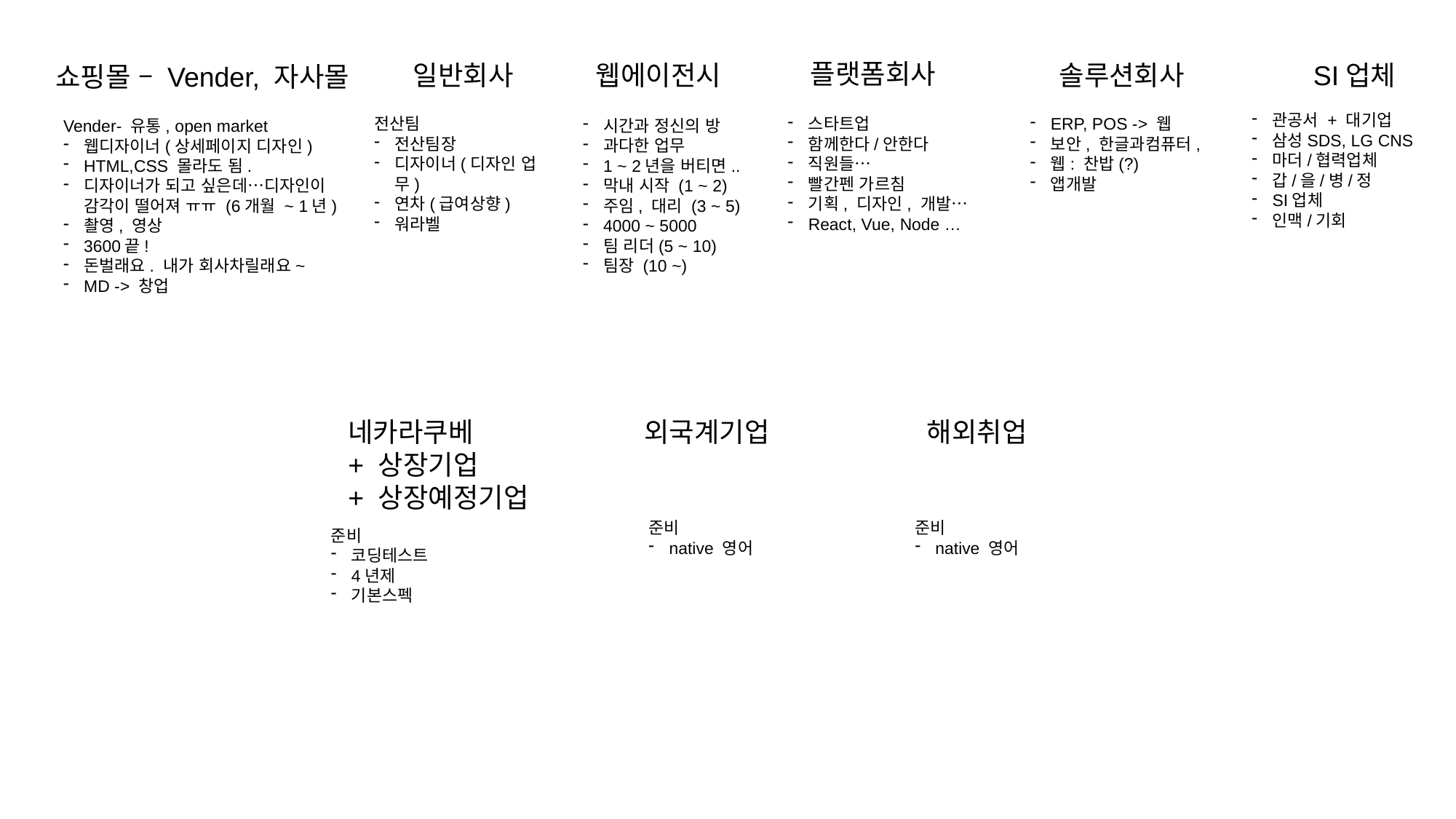

플랫폼회사
일반회사
웹에이전시
솔루션회사
SI업체
쇼핑몰 – Vender, 자사몰
관공서 + 대기업
삼성SDS, LG CNS
마더/협력업체
갑/을/병/정
SI업체
인맥/기회
전산팀
전산팀장
디자이너(디자인 업무)
연차(급여상향)
워라벨
스타트업
함께한다/안한다
직원들…
빨간펜 가르침
기획, 디자인, 개발…
React, Vue, Node …
ERP, POS -> 웹
보안, 한글과컴퓨터,
웹: 찬밥(?)
앱개발
Vender- 유통, open market
웹디자이너(상세페이지 디자인)
HTML,CSS 몰라도 됨.
디자이너가 되고 싶은데…디자인이 감각이 떨어져 ㅠㅠ (6개월 ~ 1년)
촬영, 영상
3600끝!
돈벌래요. 내가 회사차릴래요~
MD -> 창업
시간과 정신의 방
과다한 업무
1 ~ 2년을 버티면..
막내 시작 (1 ~ 2)
주임, 대리 (3 ~ 5)
4000 ~ 5000
팀 리더(5 ~ 10)
팀장 (10 ~)
네카라쿠베
+ 상장기업
+ 상장예정기업
외국계기업
해외취업
준비
native 영어
준비
native 영어
준비
코딩테스트
4년제
기본스펙